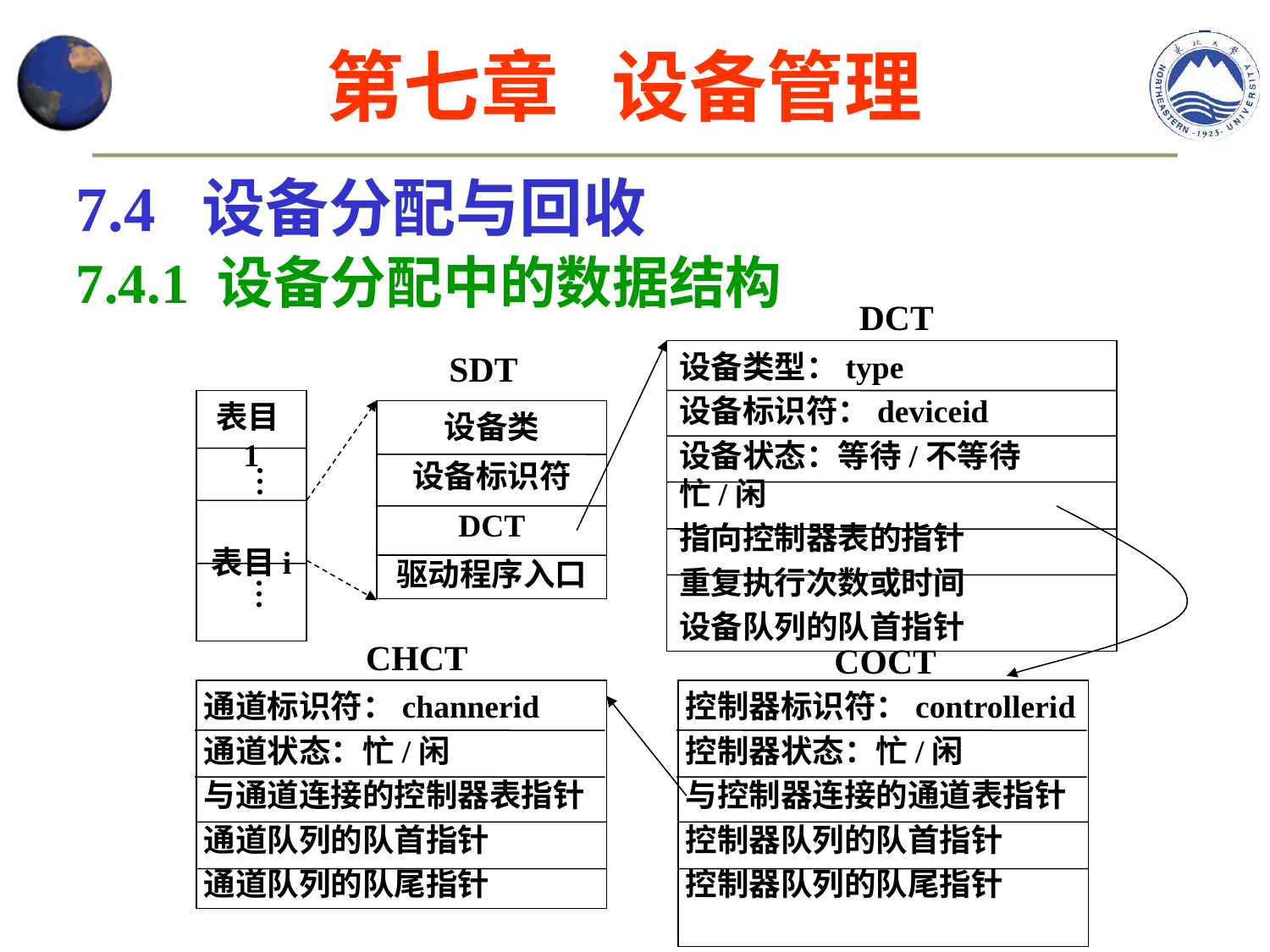

第七章   设备管理
7.4  设备分配与回收
7.4.1 设备分配中的数据结构
DCT

设备类型：type
设备标识符：deviceid
设备状态：等待/不等待  忙/闲
指向控制器表的指针
重复执行次数或时间
设备队列的队首指针

SDT
表目1

表目i

设备类
设备标识符
DCT
驱动程序入口

…

…
CHCT
COCT
通道标识符：channerid
通道状态：忙/闲
与通道连接的控制器表指针
通道队列的队首指针
通道队列的队尾指针

控制器标识符：controllerid
控制器状态：忙/闲
与控制器连接的通道表指针
控制器队列的队首指针
控制器队列的队尾指针